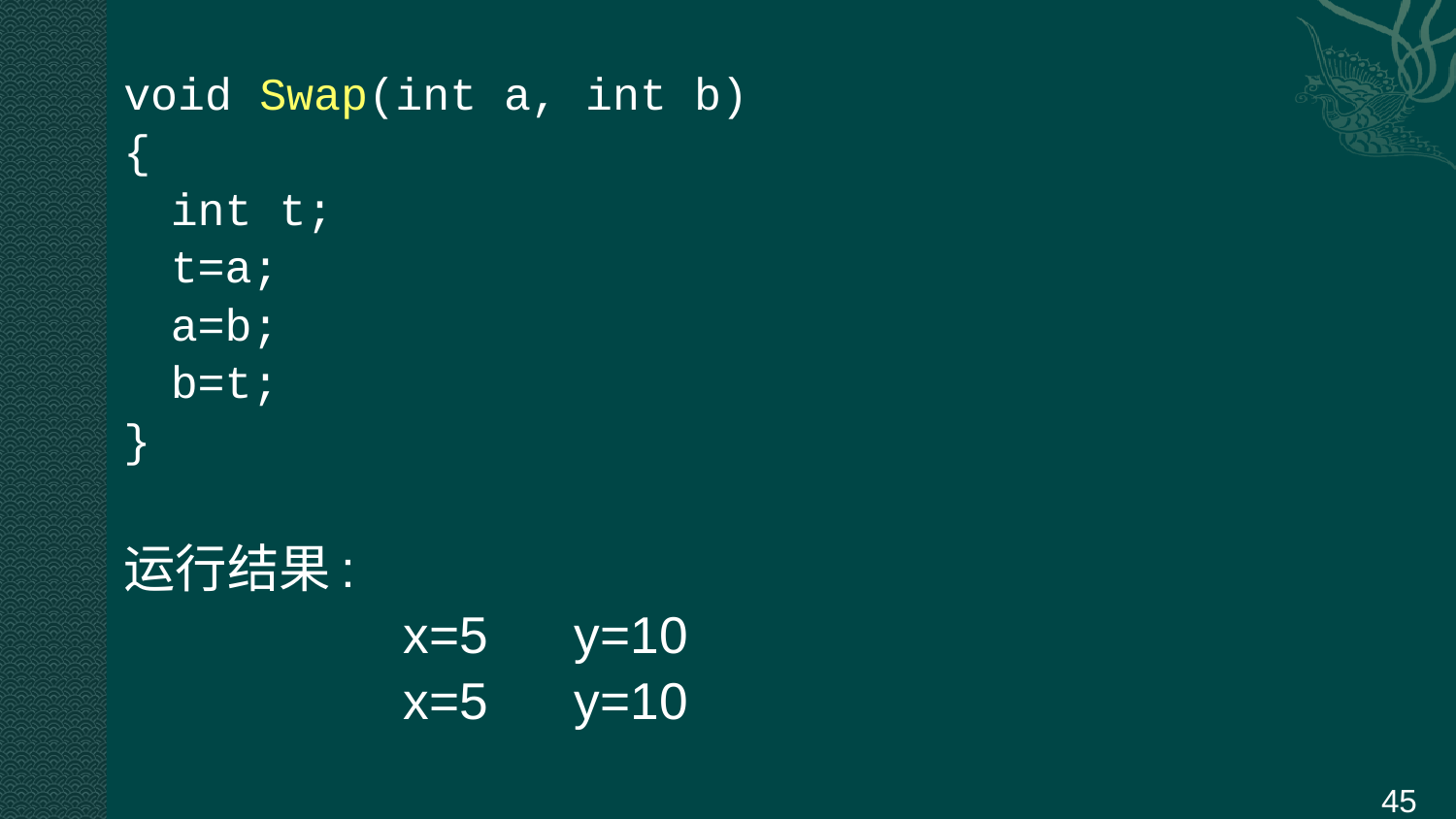

void Swap(int a, int b)
{
	int t;
	t=a;
	a=b;
	b=t;
}

运行结果:
			x=5      y=10
			x=5      y=10
45